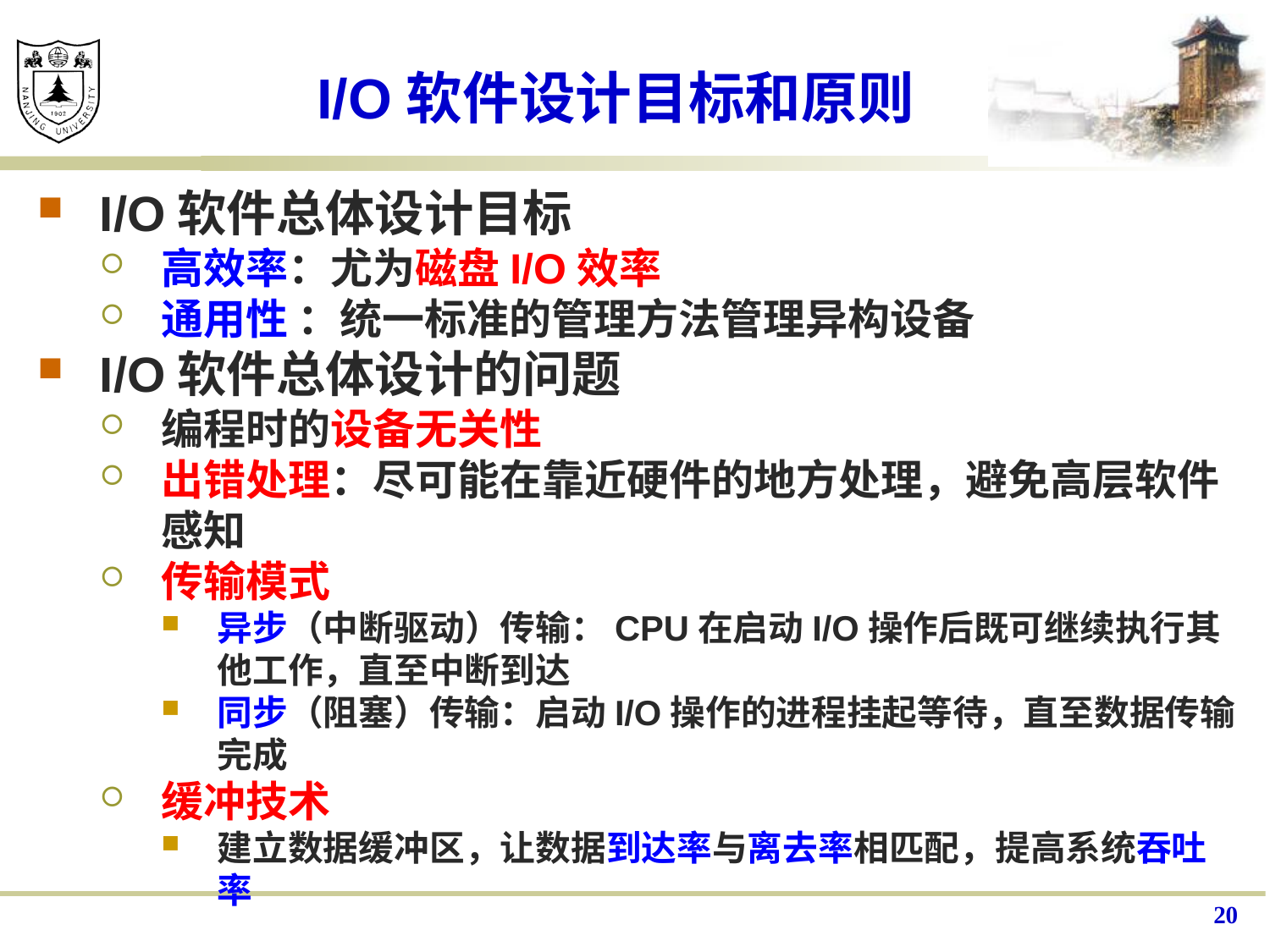

# I/O软件设计目标和原则
I/O软件总体设计目标
高效率：尤为磁盘I/O效率
通用性 ：统一标准的管理方法管理异构设备
I/O软件总体设计的问题
编程时的设备无关性
出错处理：尽可能在靠近硬件的地方处理，避免高层软件感知
传输模式
异步（中断驱动）传输：CPU在启动I/O操作后既可继续执行其他工作，直至中断到达
同步（阻塞）传输：启动I/O操作的进程挂起等待，直至数据传输完成
缓冲技术
建立数据缓冲区，让数据到达率与离去率相匹配，提高系统吞吐率

20